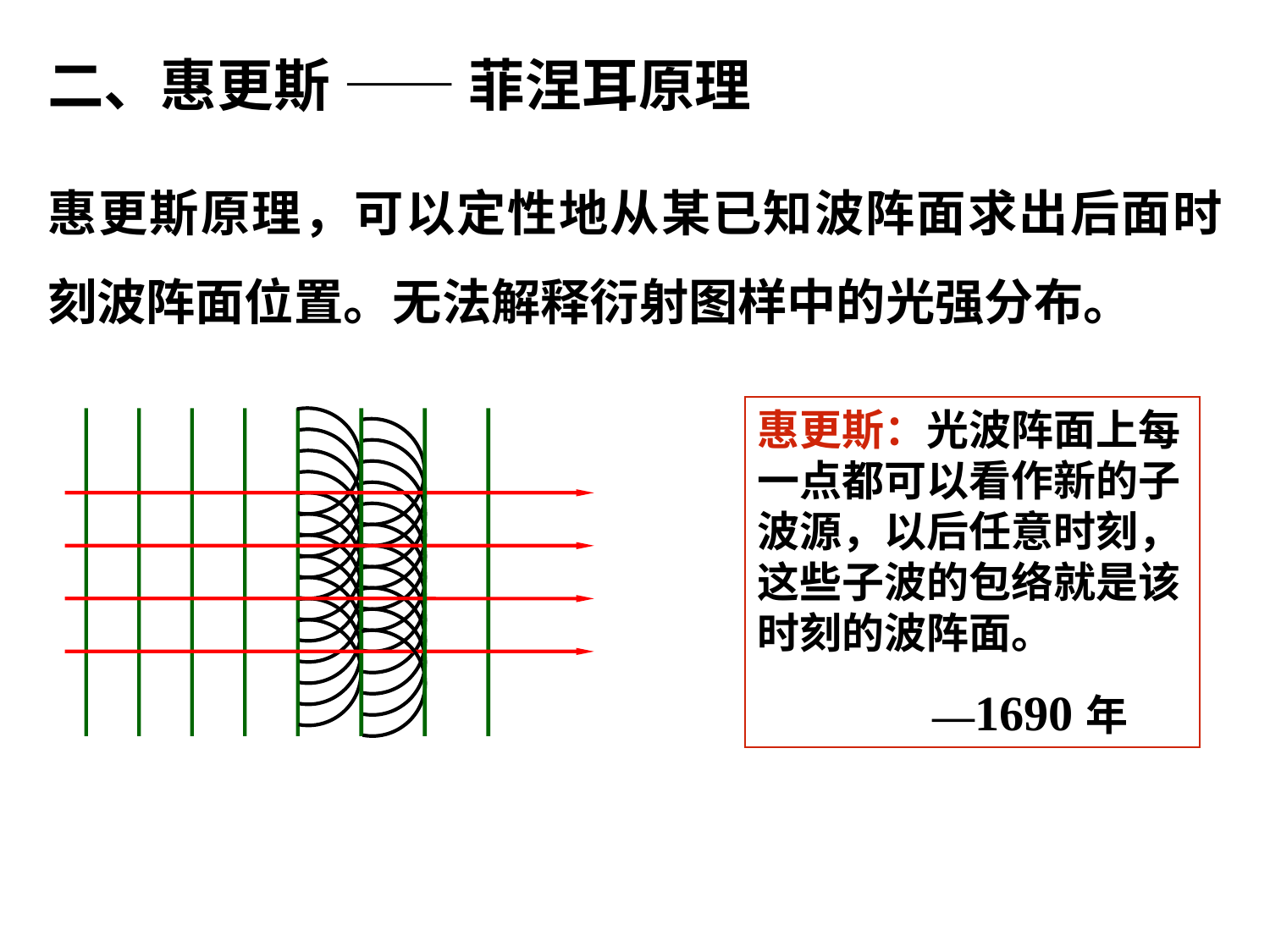

# 二、惠更斯 —— 菲涅耳原理
惠更斯原理，可以定性地从某已知波阵面求出后面时刻波阵面位置。无法解释衍射图样中的光强分布。
惠更斯：光波阵面上每一点都可以看作新的子波源，以后任意时刻，这些子波的包络就是该时刻的波阵面。
              —1690年